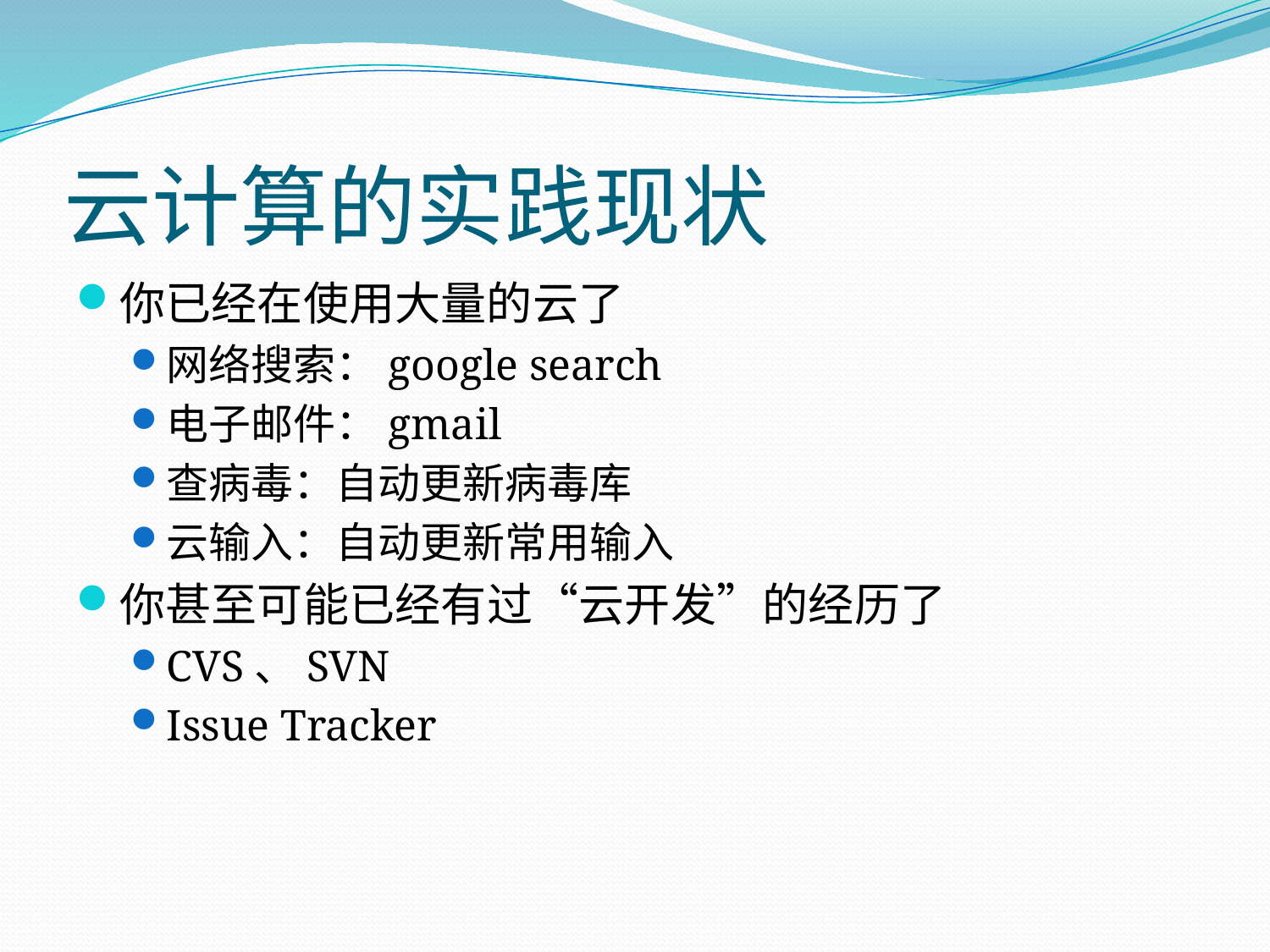

# 云计算的实践现状
你已经在使用大量的云了
网络搜索：google search
电子邮件：gmail
查病毒：自动更新病毒库
云输入：自动更新常用输入
你甚至可能已经有过“云开发”的经历了
CVS、SVN
Issue Tracker